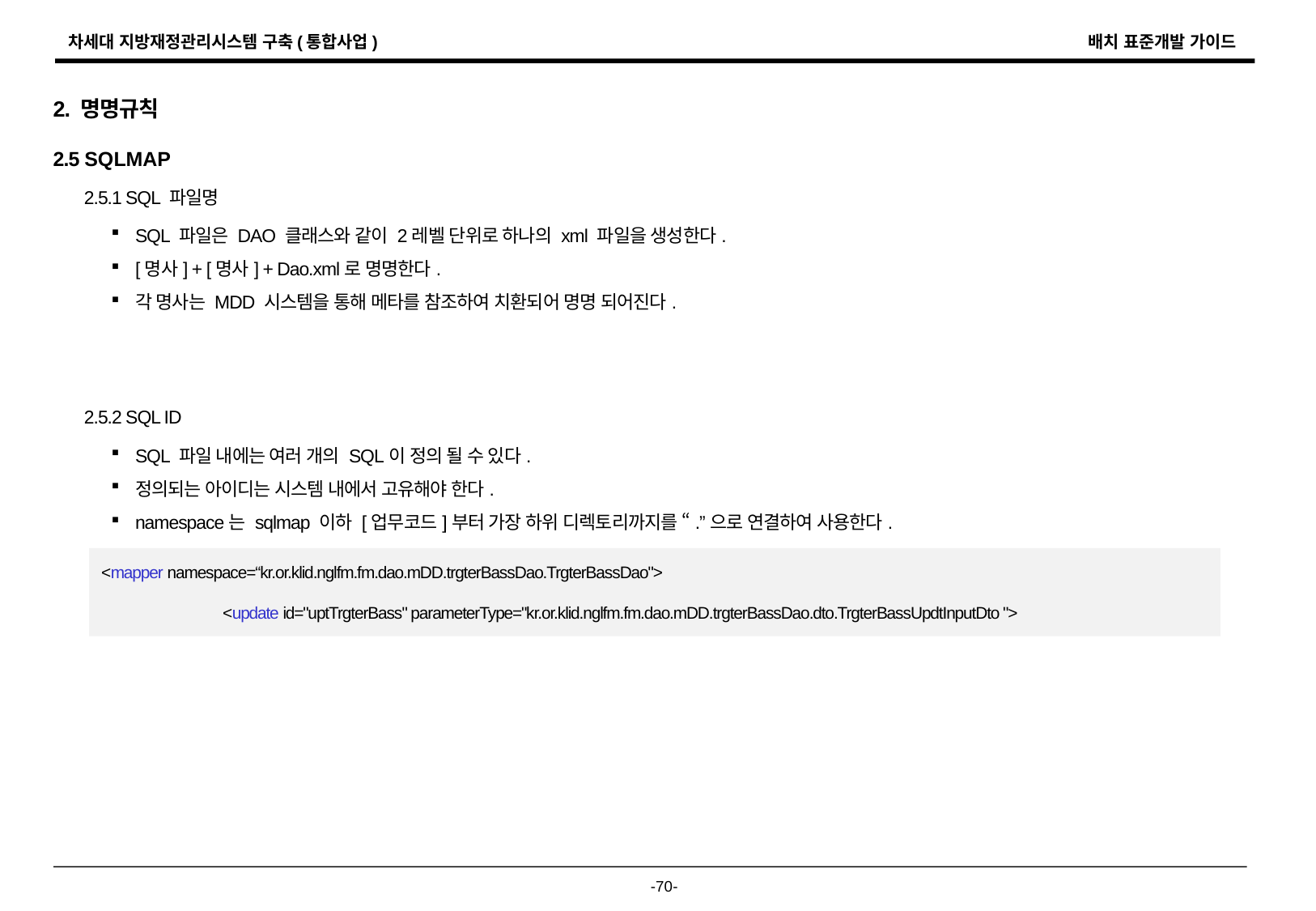

2. 명명규칙
2.5 SQLMAP
2.5.1 SQL 파일명
SQL 파일은 DAO 클래스와 같이 2레벨 단위로 하나의 xml 파일을 생성한다.
[명사] + [명사] + Dao.xml로 명명한다.
각 명사는 MDD 시스템을 통해 메타를 참조하여 치환되어 명명 되어진다.
2.5.2 SQL ID
SQL 파일 내에는 여러 개의 SQL이 정의 될 수 있다.
정의되는 아이디는 시스템 내에서 고유해야 한다.
namespace는 sqlmap 이하 [업무코드]부터 가장 하위 디렉토리까지를 “.”으로 연결하여 사용한다.
<mapper namespace=“kr.or.klid.nglfm.fm.dao.mDD.trgterBassDao.TrgterBassDao">

	<update id="uptTrgterBass" parameterType="kr.or.klid.nglfm.fm.dao.mDD.trgterBassDao.dto.TrgterBassUpdtInputDto ">